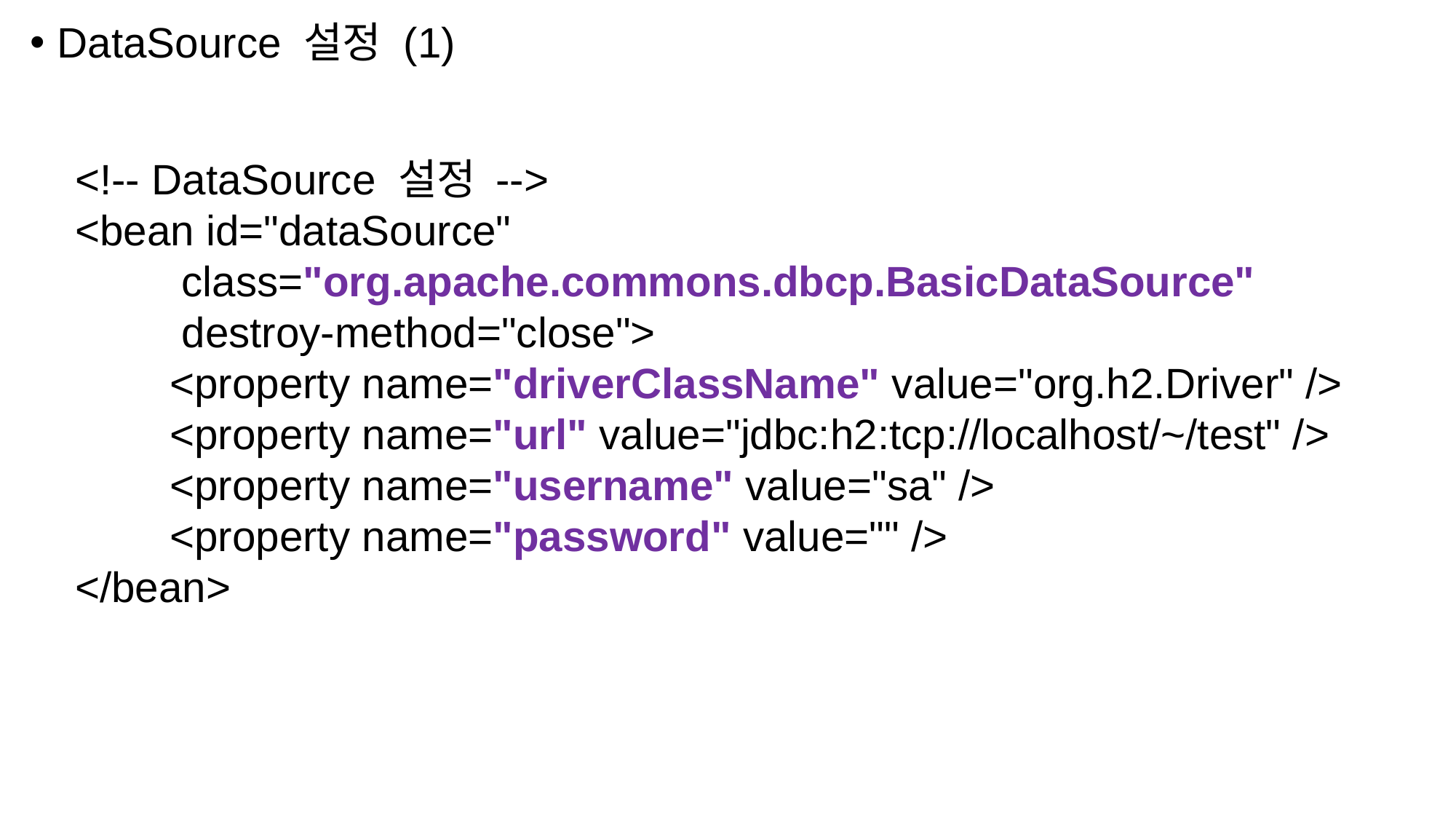

DataSource 설정 (1)
<!-- DataSource 설정 -->
<bean id="dataSource"
         class="org.apache.commons.dbcp.BasicDataSource"
         destroy-method="close">
        <property name="driverClassName" value="org.h2.Driver" />
        <property name="url" value="jdbc:h2:tcp://localhost/~/test" />
        <property name="username" value="sa" />
        <property name="password" value="" />
</bean>